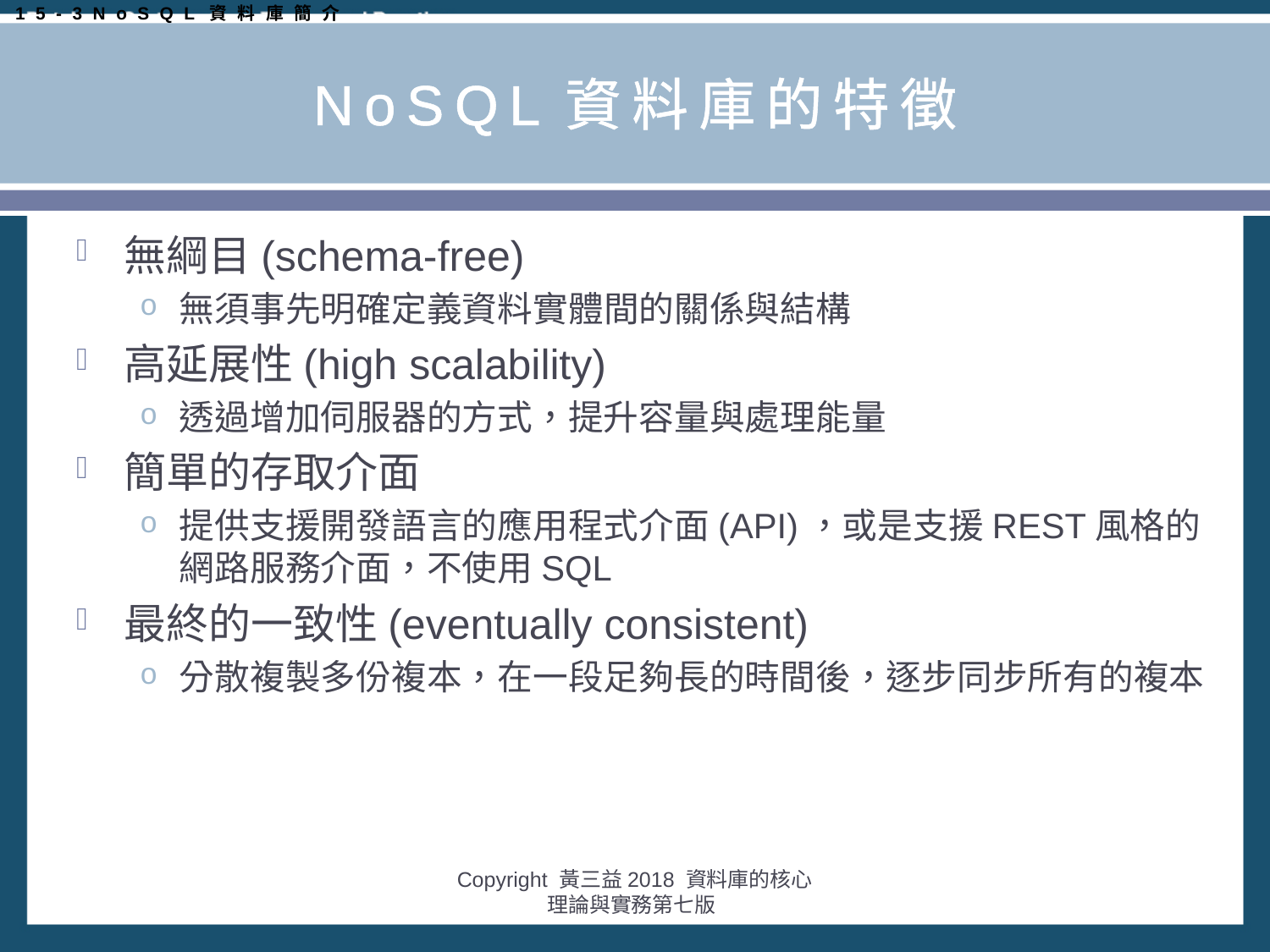

15-3NoSQL資料庫簡介
# NoSQL資料庫的特徵
無綱目(schema-free)
無須事先明確定義資料實體間的關係與結構
高延展性(high scalability)
透過增加伺服器的方式，提升容量與處理能量
簡單的存取介面
提供支援開發語言的應用程式介面(API)，或是支援REST風格的網路服務介面，不使用SQL
最終的一致性(eventually consistent)
分散複製多份複本，在一段足夠長的時間後，逐步同步所有的複本
Copyright 黃三益2018 資料庫的核心理論與實務第七版